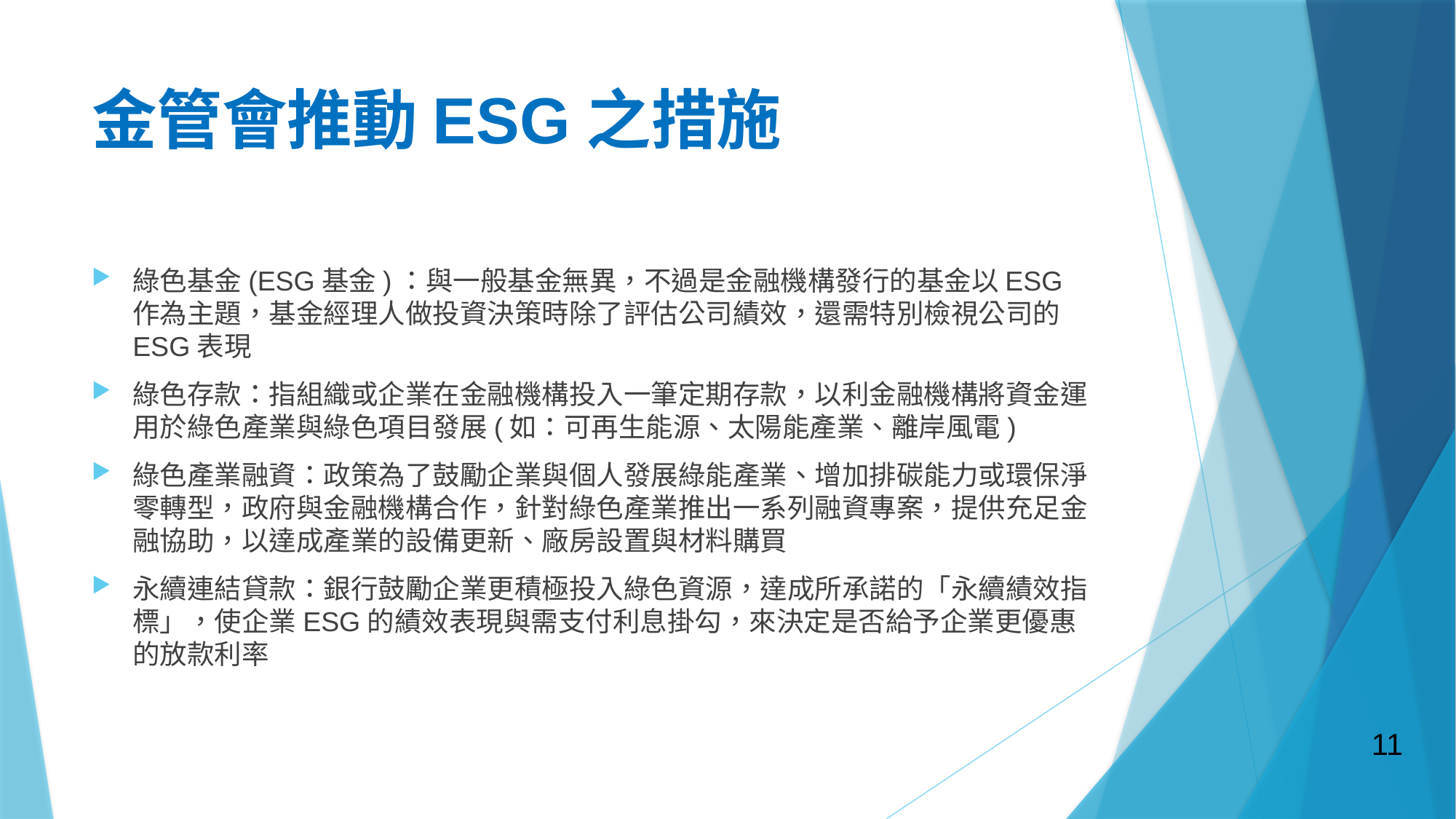

# 金管會推動ESG之措施
綠色基金(ESG基金)：與一般基金無異，不過是金融機構發行的基金以ESG作為主題，基金經理人做投資決策時除了評估公司績效，還需特別檢視公司的ESG表現
綠色存款：指組織或企業在金融機構投入一筆定期存款，以利金融機構將資金運用於綠色產業與綠色項目發展(如：可再生能源、太陽能產業、離岸風電)
綠色產業融資：政策為了鼓勵企業與個人發展綠能產業、增加排碳能力或環保淨零轉型，政府與金融機構合作，針對綠色產業推出一系列融資專案，提供充足金融協助，以達成產業的設備更新、廠房設置與材料購買
永續連結貸款：銀行鼓勵企業更積極投入綠色資源，達成所承諾的「永續績效指標」，使企業ESG的績效表現與需支付利息掛勾，來決定是否給予企業更優惠的放款利率
11